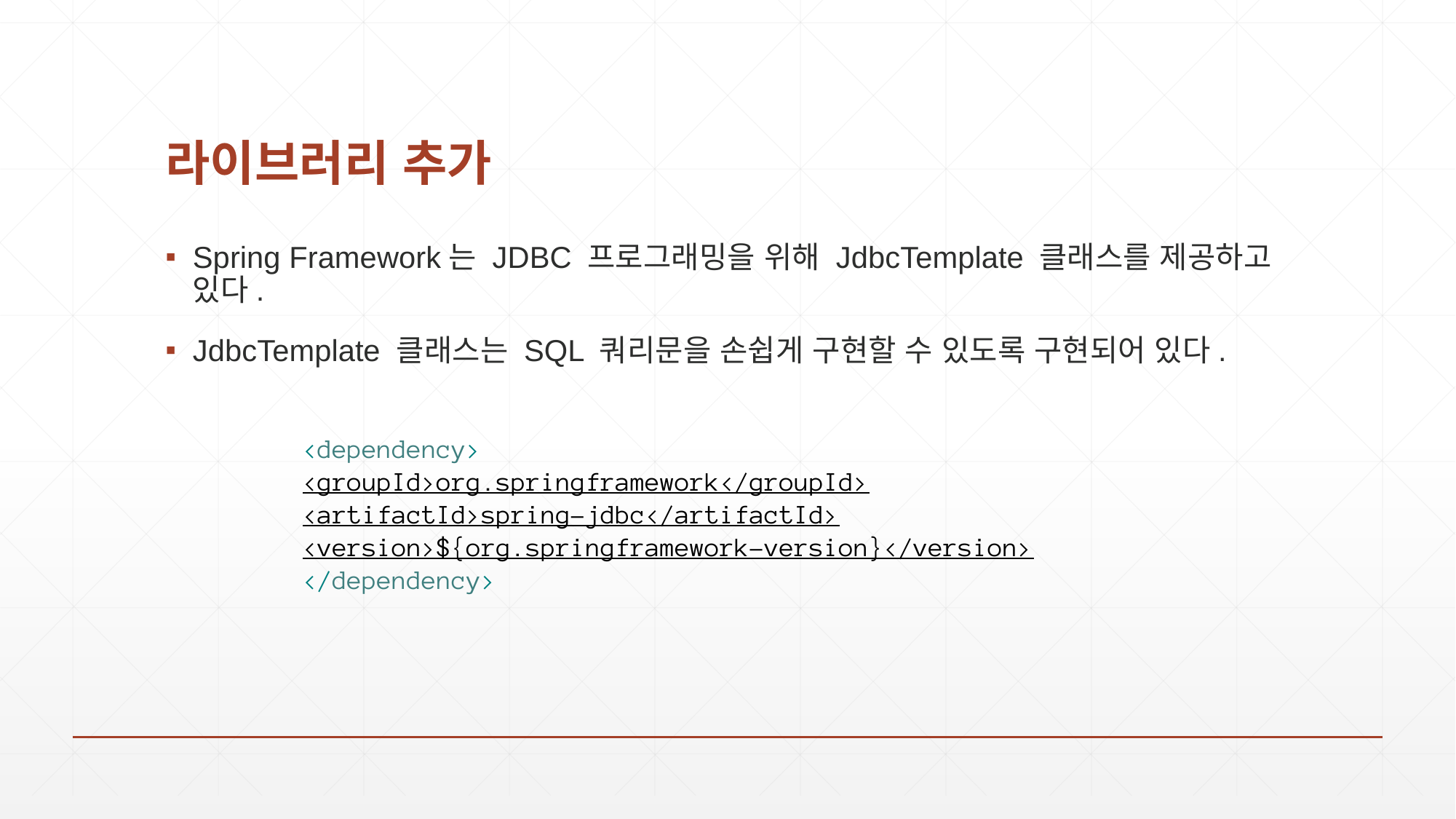

# 라이브러리 추가
Spring Framework는 JDBC 프로그래밍을 위해 JdbcTemplate 클래스를 제공하고 있다.
JdbcTemplate 클래스는 SQL 쿼리문을 손쉽게 구현할 수 있도록 구현되어 있다.

<dependency>
<groupId>org.springframework</groupId>
<artifactId>spring-jdbc</artifactId>
<version>${org.springframework-version}</version>
</dependency>